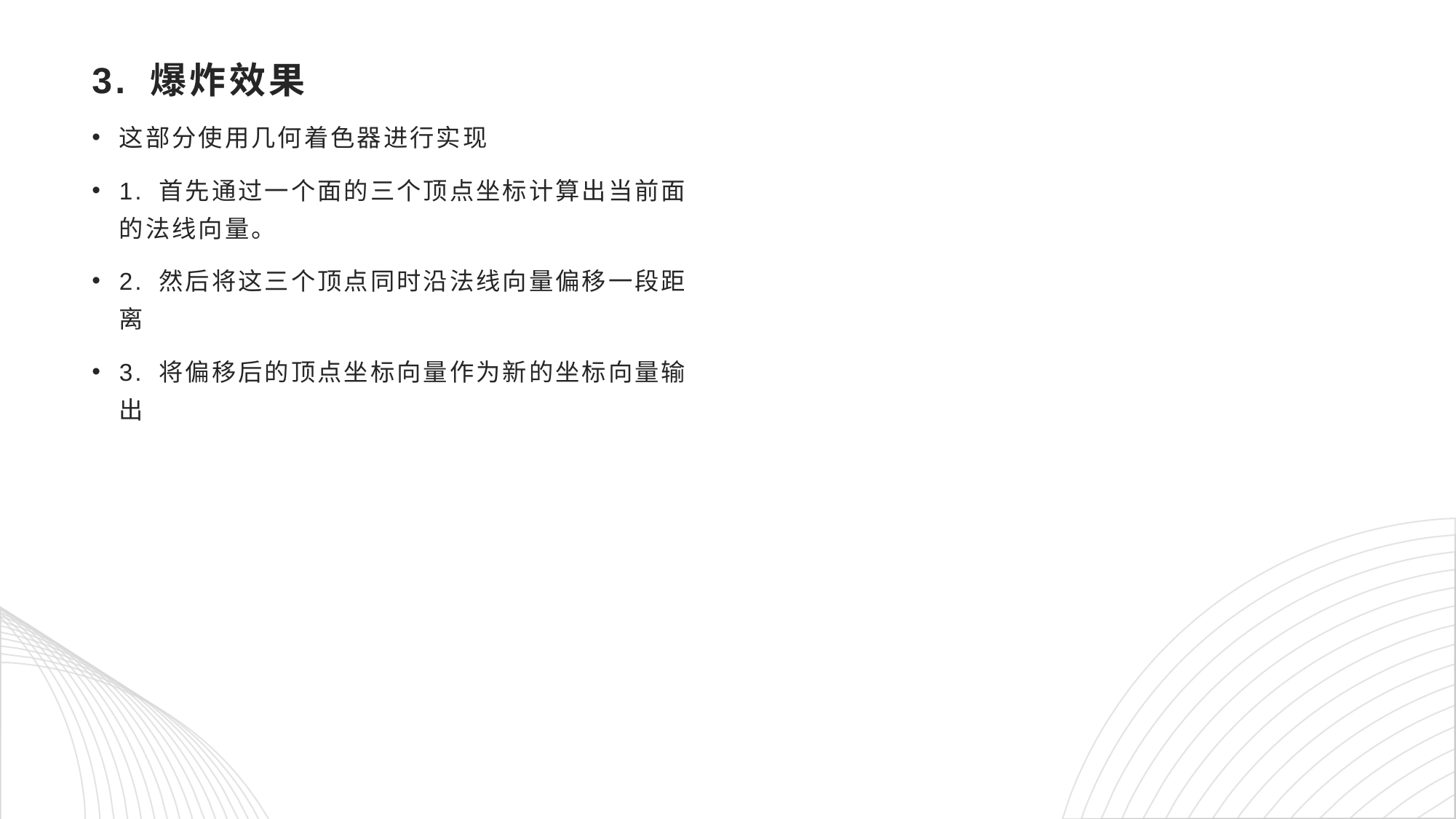

# 3. 爆炸效果
这部分使用几何着色器进行实现
1. 首先通过一个面的三个顶点坐标计算出当前面的法线向量。
2. 然后将这三个顶点同时沿法线向量偏移一段距离
3. 将偏移后的顶点坐标向量作为新的坐标向量输出